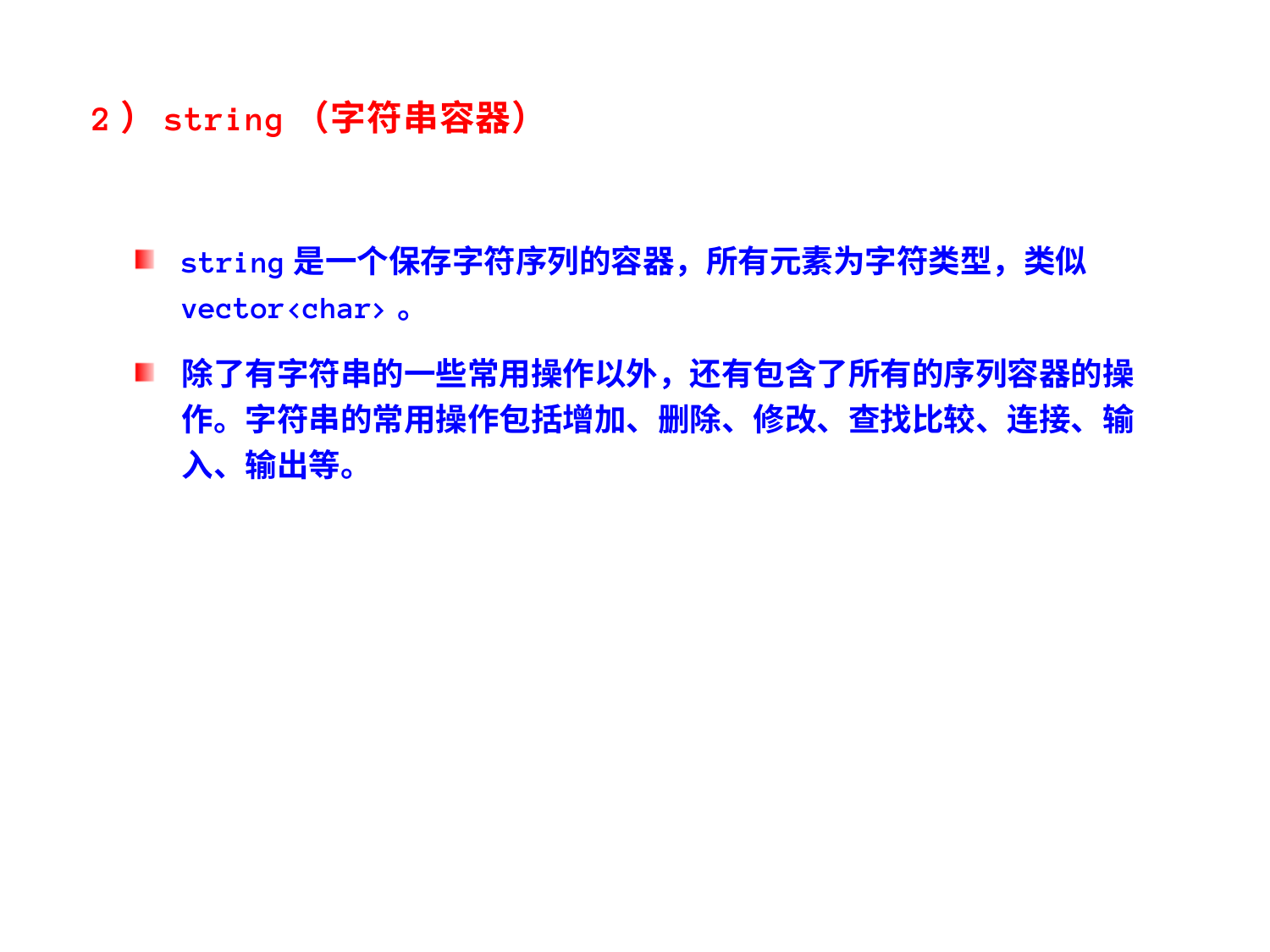

2）string（字符串容器）
string是一个保存字符序列的容器，所有元素为字符类型，类似vector<char>。
除了有字符串的一些常用操作以外，还有包含了所有的序列容器的操作。字符串的常用操作包括增加、删除、修改、查找比较、连接、输入、输出等。